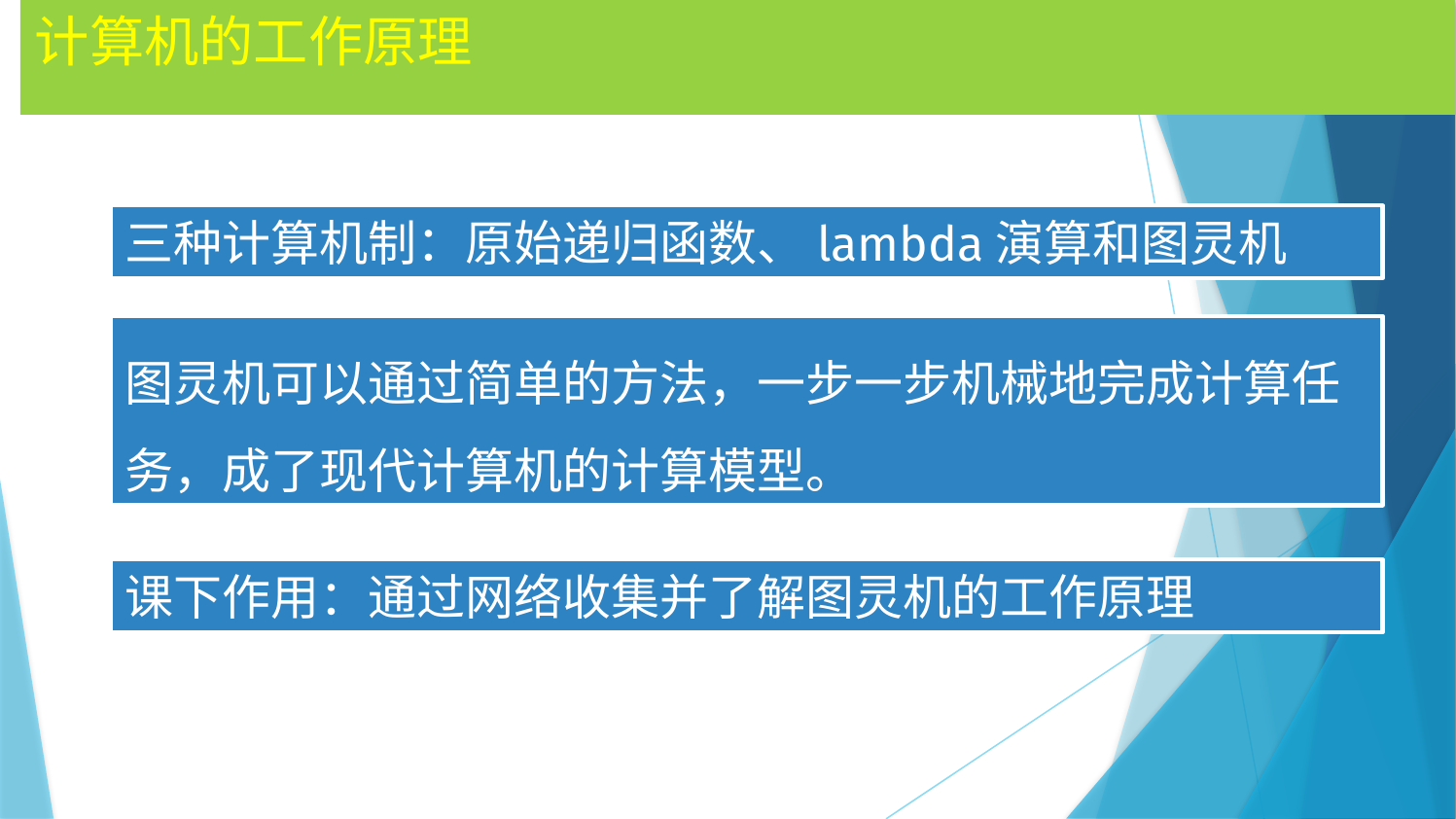

# 计算机的工作原理
三种计算机制：原始递归函数、lambda演算和图灵机
图灵机可以通过简单的方法，一步一步机械地完成计算任务，成了现代计算机的计算模型。
课下作用：通过网络收集并了解图灵机的工作原理